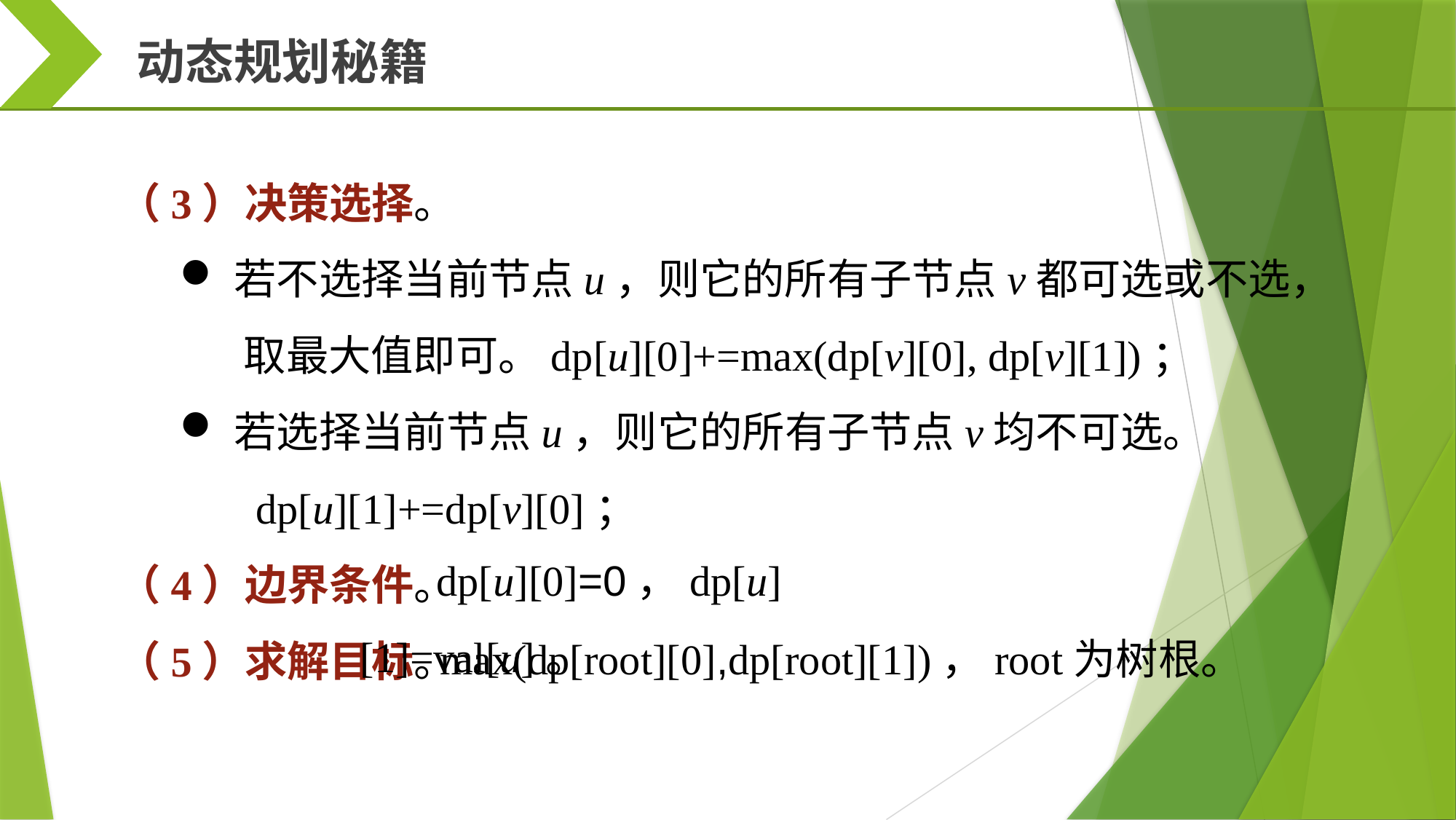

动态规划秘籍

（3）决策选择。

（4）边界条件。
（5）求解目标。
若不选择当前节点u，则它的所有子节点v都可选或不选， 取最大值即可。dp[u][0]+=max(dp[v][0], dp[v][1])；
若选择当前节点u，则它的所有子节点v均不可选。
dp[u][1]+=dp[v][0]；
dp[u][0]=0，dp[u][1]=val[u]。
max(dp[root][0],dp[root][1])，root为树根。